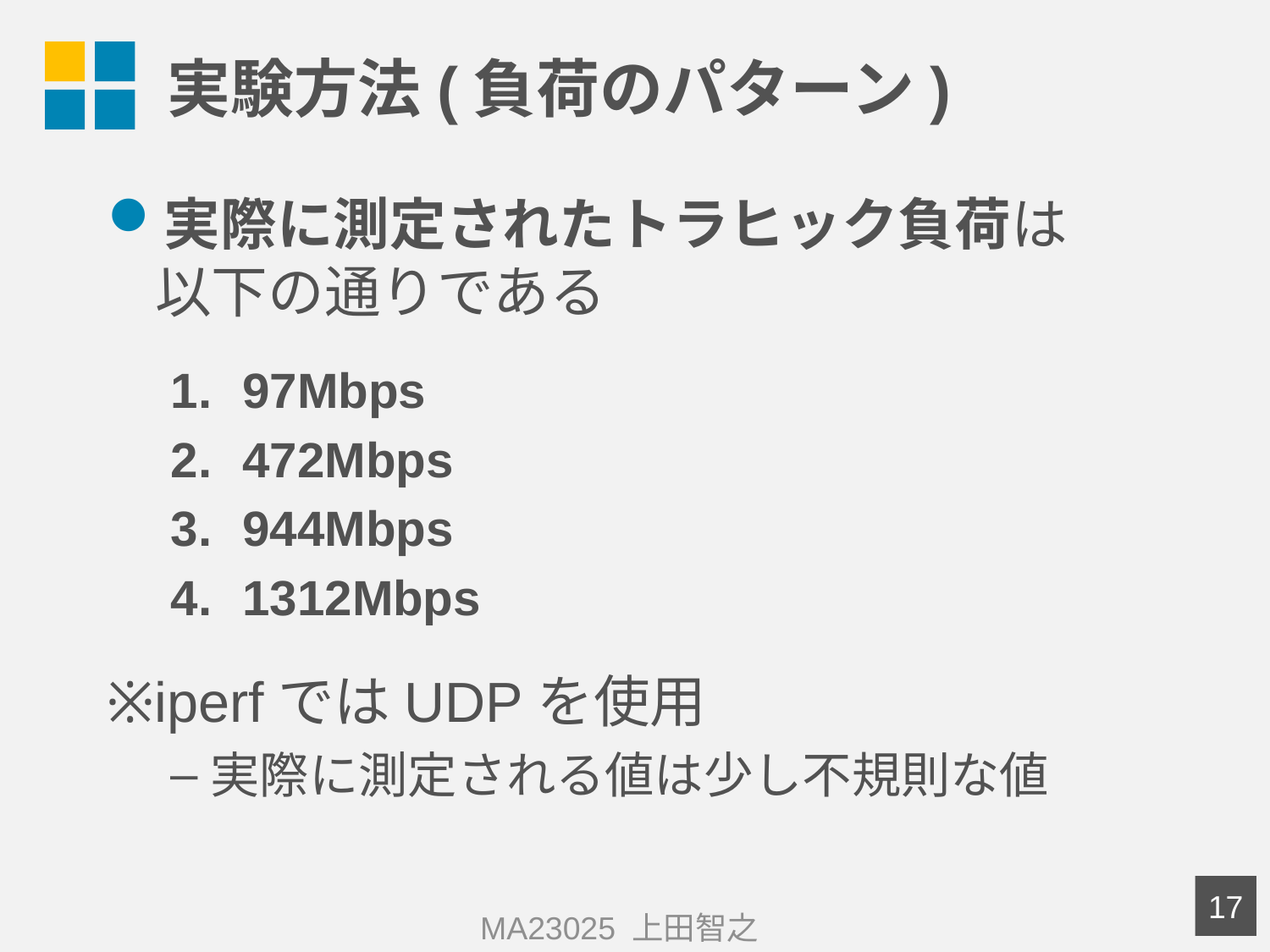

# 実験方法(負荷のパターン)
実際に測定されたトラヒック負荷は
以下の通りである
97Mbps
472Mbps
944Mbps
1312Mbps

※iperfではUDPを使用
実際に測定される値は少し不規則な値
17
MA23025 上田智之